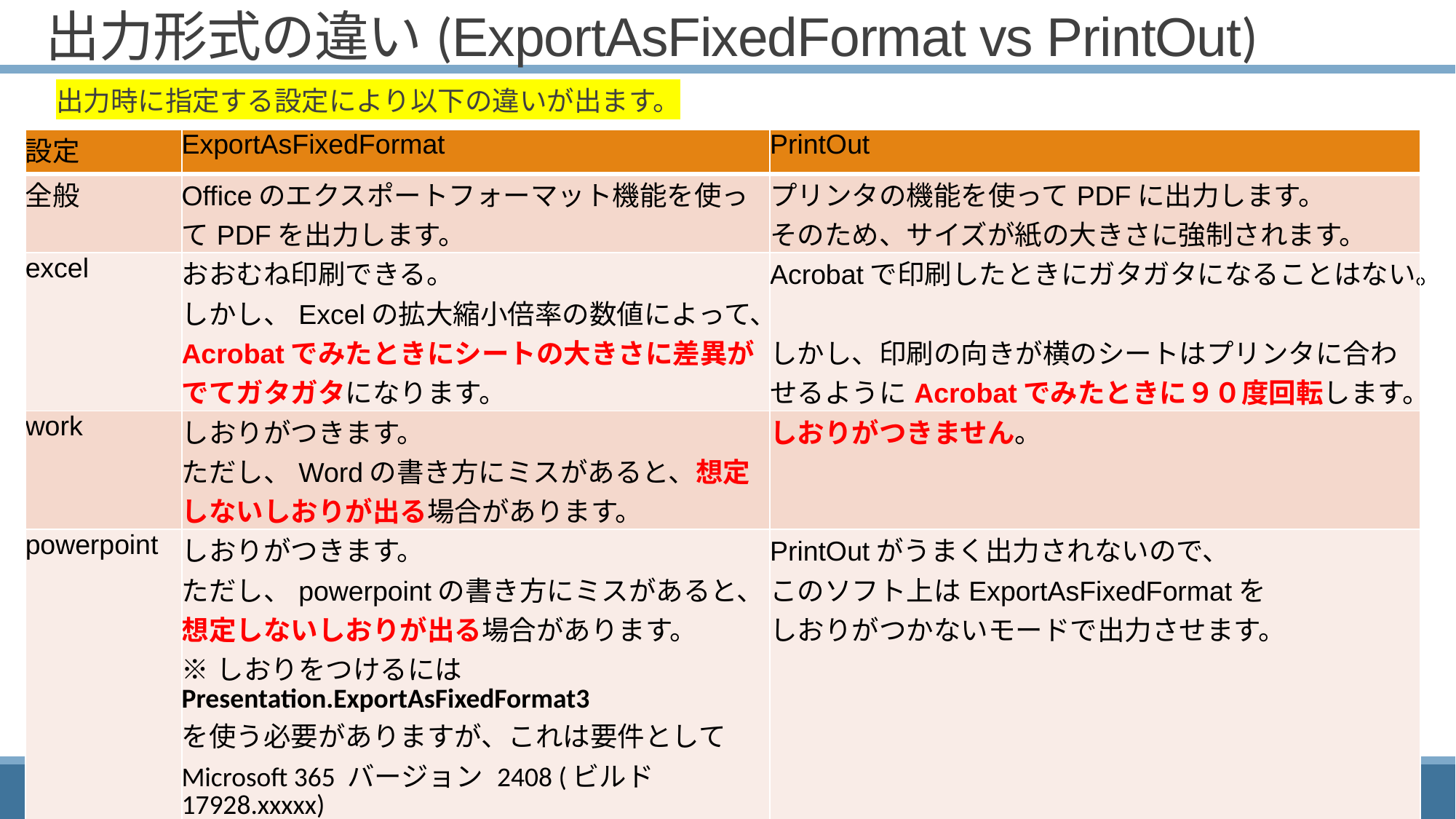

# 出力形式の違い(ExportAsFixedFormat vs PrintOut)
出力時に指定する設定により以下の違いが出ます。
| 設定 | ExportAsFixedFormat | PrintOut |
| --- | --- | --- |
| 全般 | Officeのエクスポートフォーマット機能を使ってPDFを出力します。 | プリンタの機能を使ってPDFに出力します。 そのため、サイズが紙の大きさに強制されます。 |
| excel | おおむね印刷できる。 しかし、Excelの拡大縮小倍率の数値によって、Acrobatでみたときにシートの大きさに差異がでてガタガタになります。 | Acrobatで印刷したときにガタガタになることはない。 しかし、印刷の向きが横のシートはプリンタに合わせるようにAcrobatでみたときに９０度回転します。 |
| work | しおりがつきます。 ただし、Wordの書き方にミスがあると、想定しないしおりが出る場合があります。 | しおりがつきません。 |
| powerpoint | しおりがつきます。 ただし、powerpointの書き方にミスがあると、想定しないしおりが出る場合があります。 ※しおりをつけるにはPresentation.ExportAsFixedFormat3 を使う必要がありますが、これは要件として Microsoft 365 バージョン 2408 (ビルド 17928.xxxxx) 以上である必要があり、それ以前のバージョンではエラーになります。使わないでください。 | PrintOutがうまく出力されないので、 このソフト上はExportAsFixedFormatを しおりがつかないモードで出力させます。 |
12